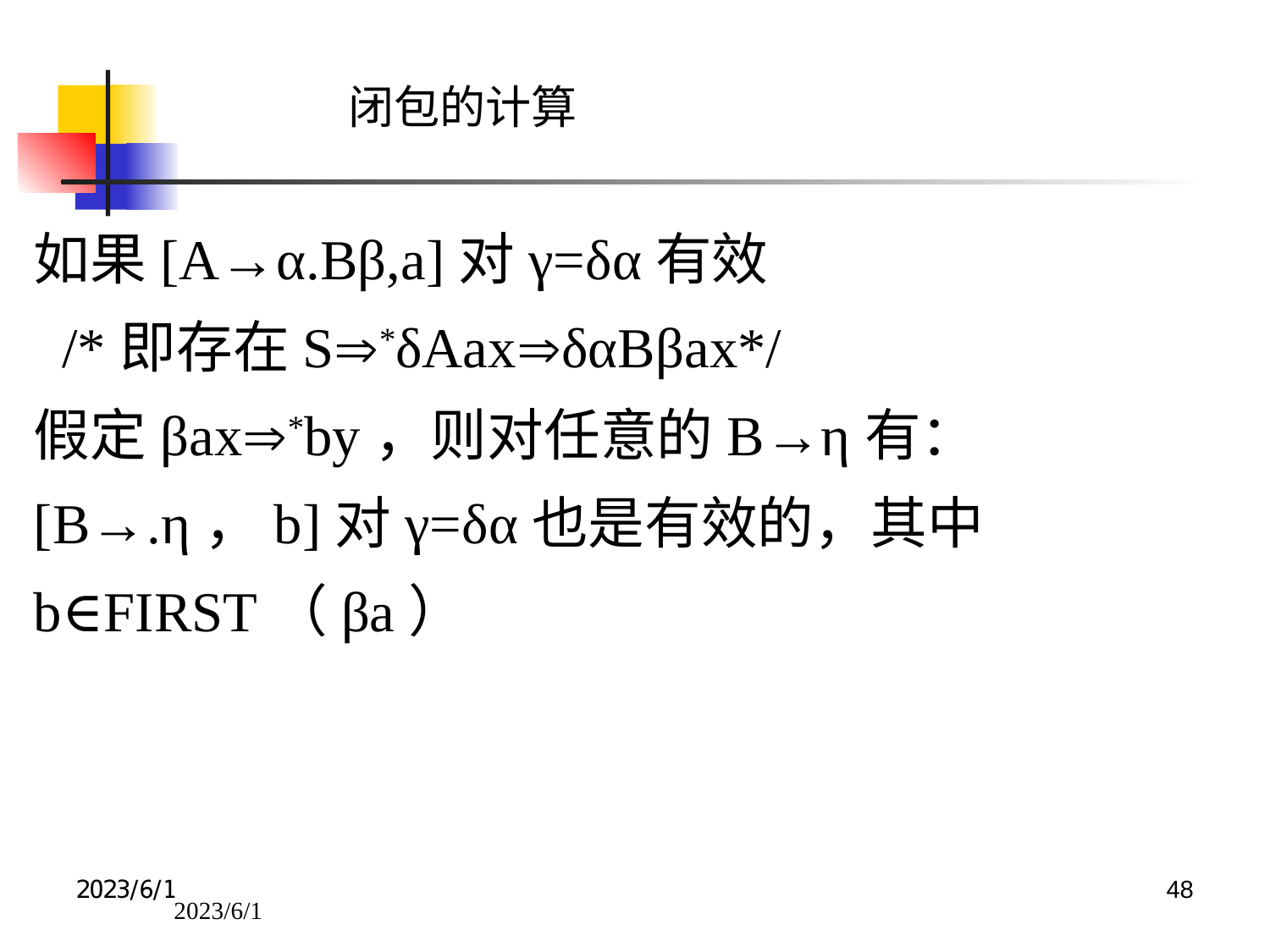

闭包的计算
如果[A→α.Bβ,a]对γ=δα有效
  /*即存在S⇒*δAax⇒δαBβax*/
假定βax⇒*by，则对任意的B→η有：
[B→.η，b]对γ=δα也是有效的，其中
b∈FIRST（βa）
2023/6/1
2023/6/1
48